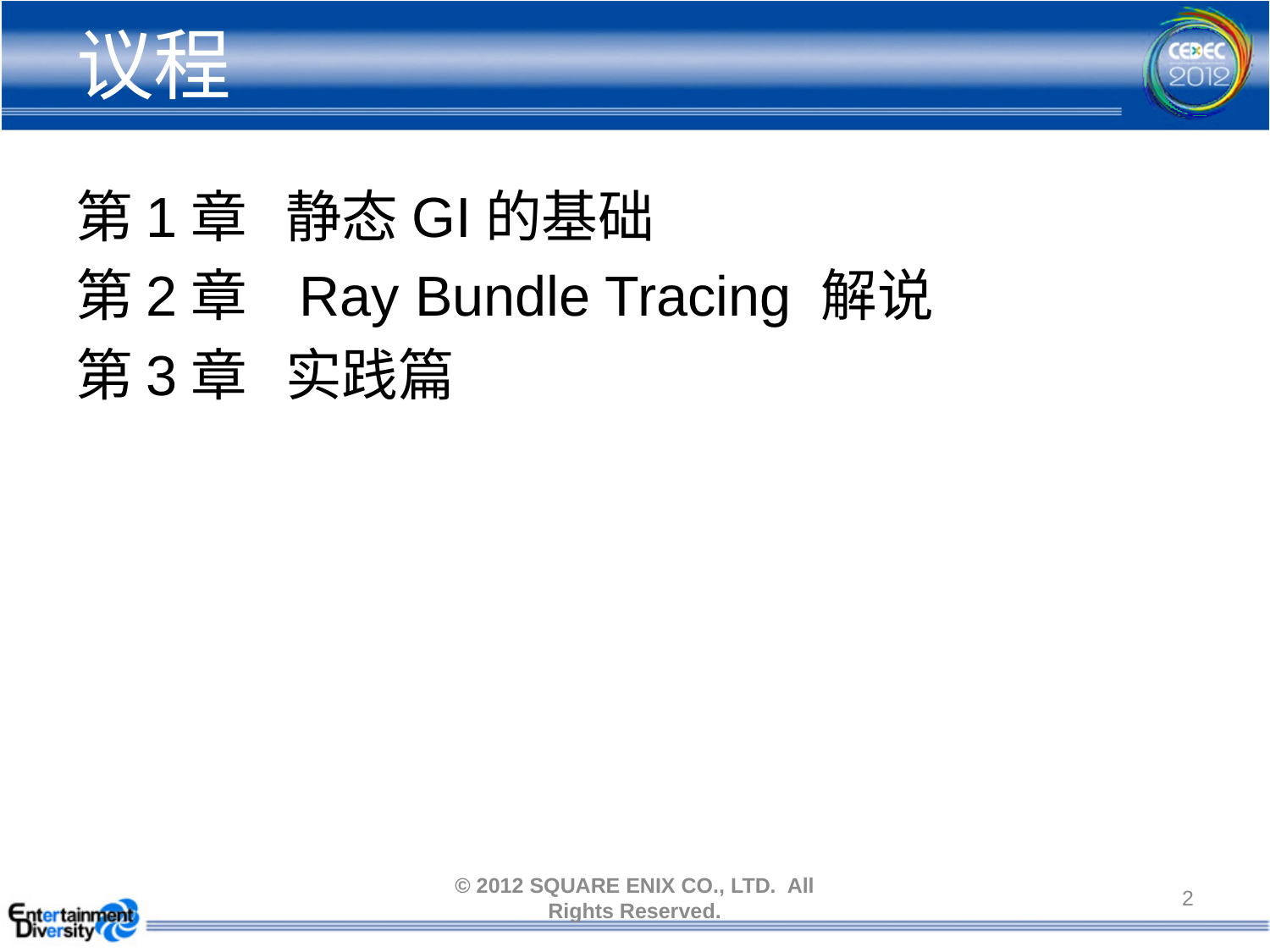

# 议程
第1章   静态GI的基础
第2章   Ray Bundle Tracing 解说
第3章   实践篇
© 2012 SQUARE ENIX CO., LTD.  All Rights Reserved.
2